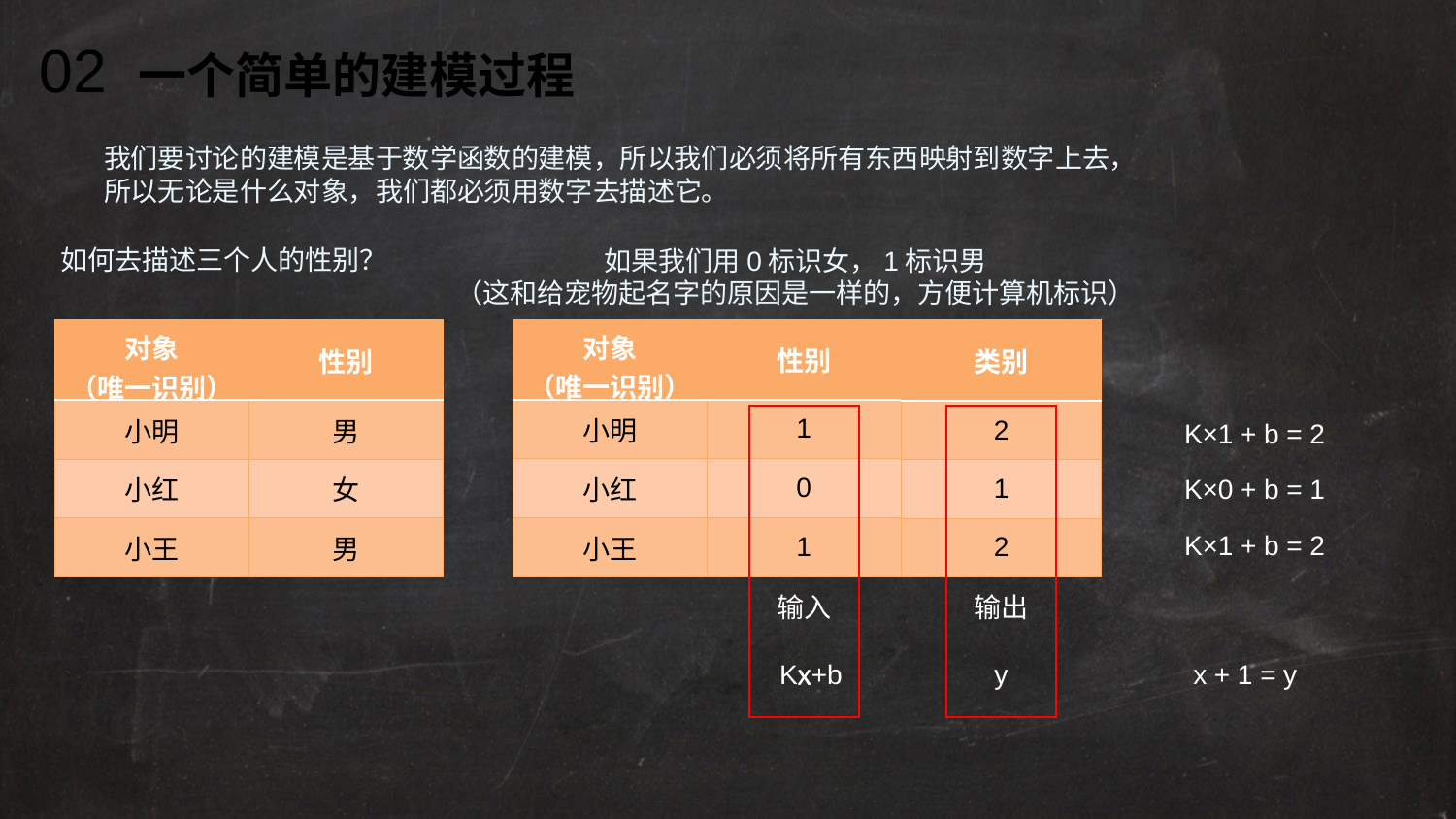

02
一个简单的建模过程
我们要讨论的建模是基于数学函数的建模，所以我们必须将所有东西映射到数字上去，
所以无论是什么对象，我们都必须用数字去描述它。
如何去描述三个人的性别？
如果我们用0标识女，1标识男
（这和给宠物起名字的原因是一样的，方便计算机标识）
| 对象 （唯一识别） | 性别 |
| --- | --- |
| 小明 | 1 |
| 小红 | 0 |
| 小王 | 1 |
| 类别 |
| --- |
| 2 |
| 1 |
| 2 |
| 对象 （唯一识别） | 性别 |
| --- | --- |
| 小明 | 男 |
| 小红 | 女 |
| 小王 | 男 |

K×1 + b = 2
K×0 + b = 1

K×1 + b = 2
输入
输出
Kx+b
y
x + 1 = y
x